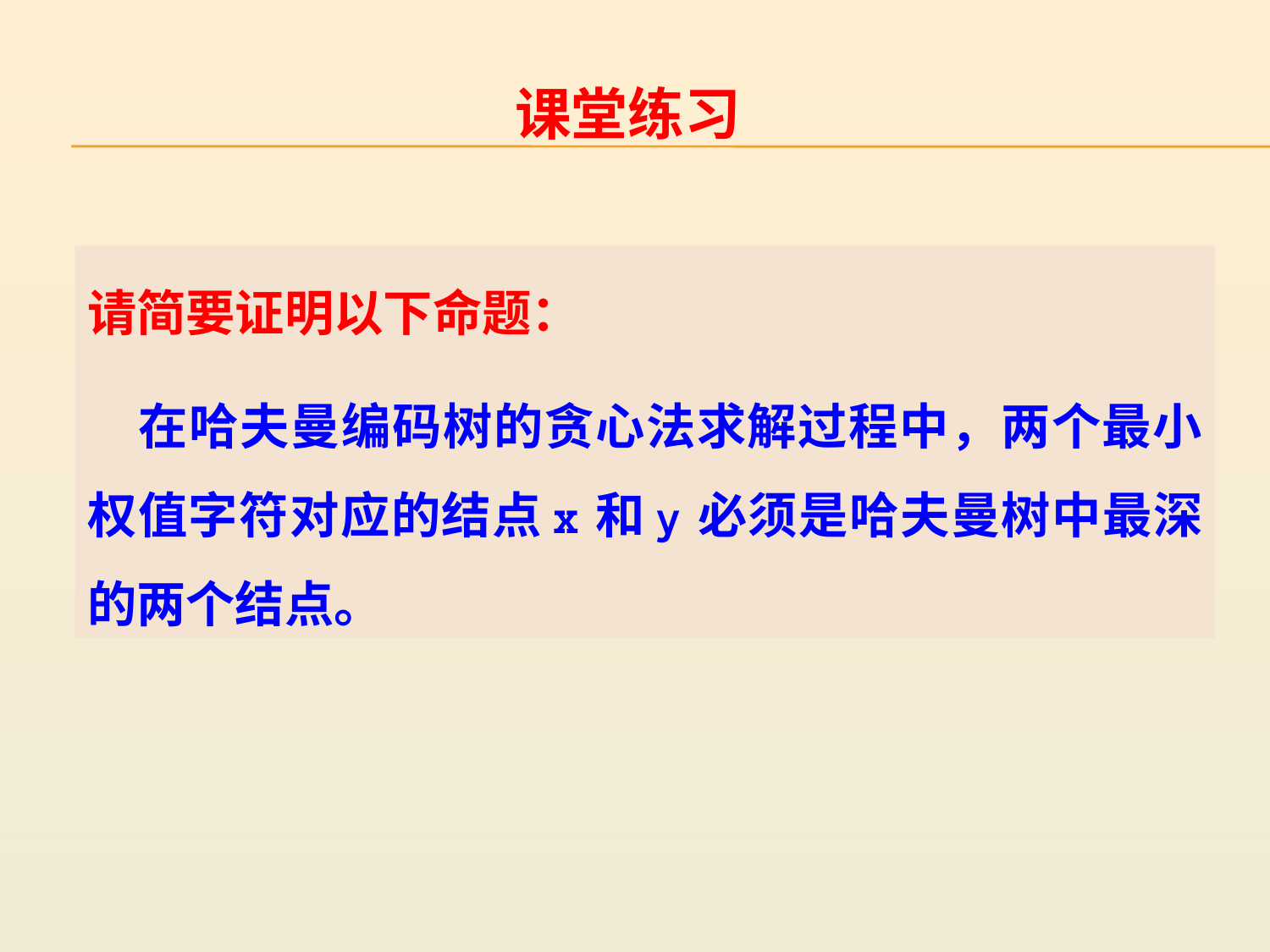

课堂练习
请简要证明以下命题：
   在哈夫曼编码树的贪心法求解过程中，两个最小权值字符对应的结点x和y必须是哈夫曼树中最深的两个结点。